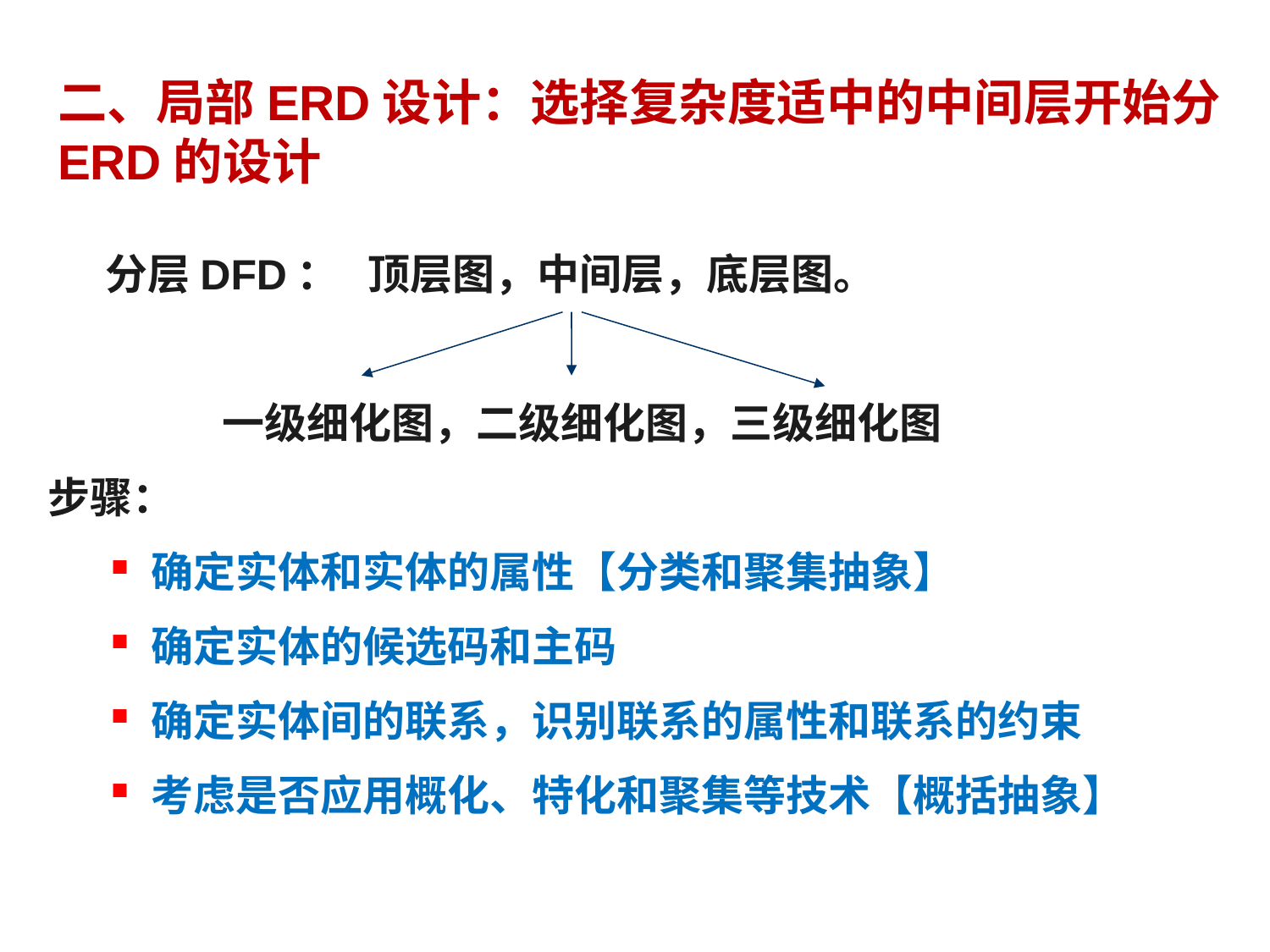

# 二、局部ERD设计：选择复杂度适中的中间层开始分ERD的设计
     分层DFD：   顶层图，中间层，底层图。

		一级细化图，二级细化图，三级细化图
步骤：
确定实体和实体的属性【分类和聚集抽象】
确定实体的候选码和主码
确定实体间的联系，识别联系的属性和联系的约束
考虑是否应用概化、特化和聚集等技术【概括抽象】